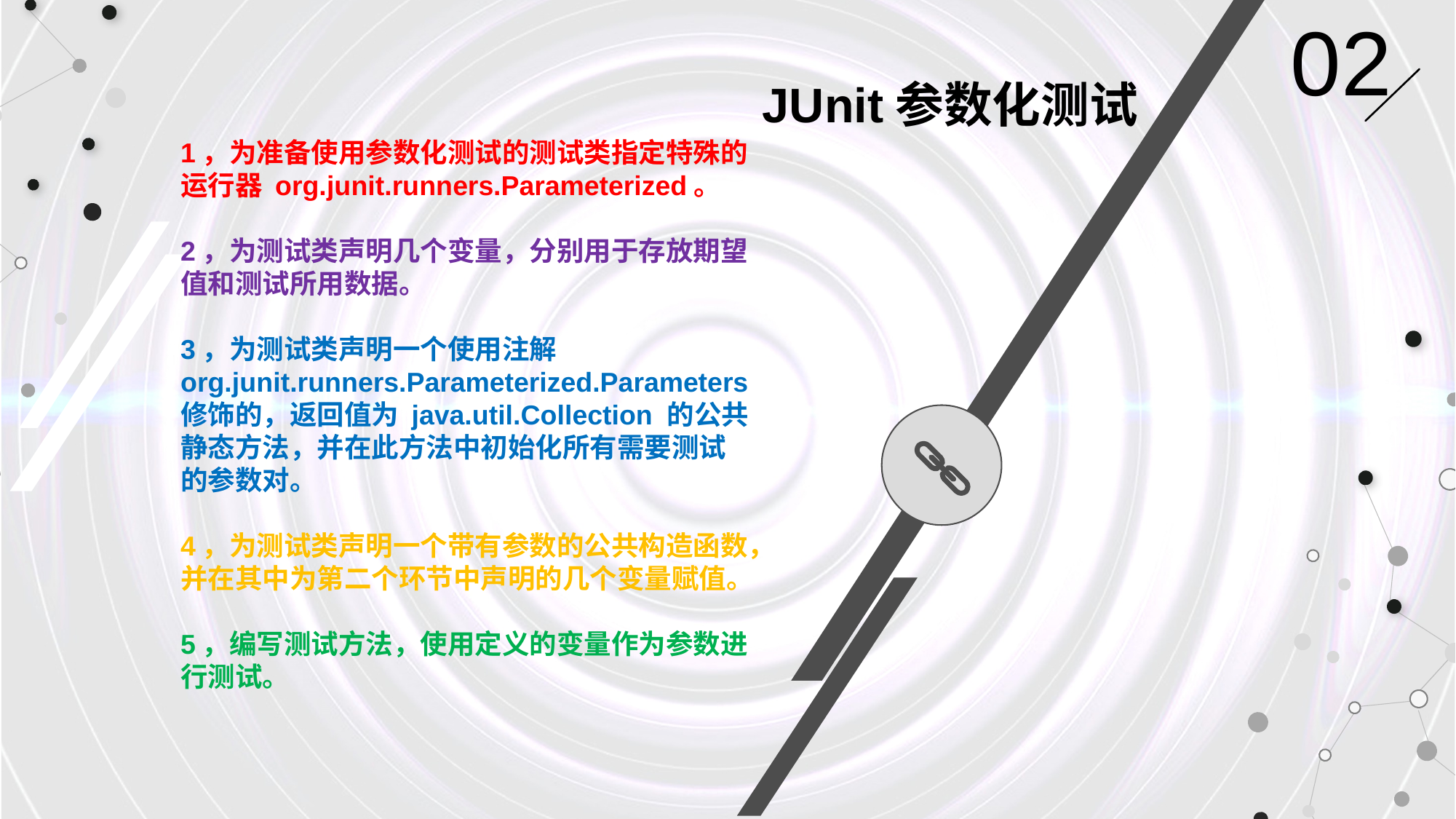

02

JUnit参数化测试

1，为准备使用参数化测试的测试类指定特殊的运行器 org.junit.runners.Parameterized。

2，为测试类声明几个变量，分别用于存放期望值和测试所用数据。

3，为测试类声明一个使用注解 org.junit.runners.Parameterized.Parameters 修饰的，返回值为 java.util.Collection 的公共静态方法，并在此方法中初始化所有需要测试的参数对。

4，为测试类声明一个带有参数的公共构造函数，并在其中为第二个环节中声明的几个变量赋值。

5，编写测试方法，使用定义的变量作为参数进行测试。